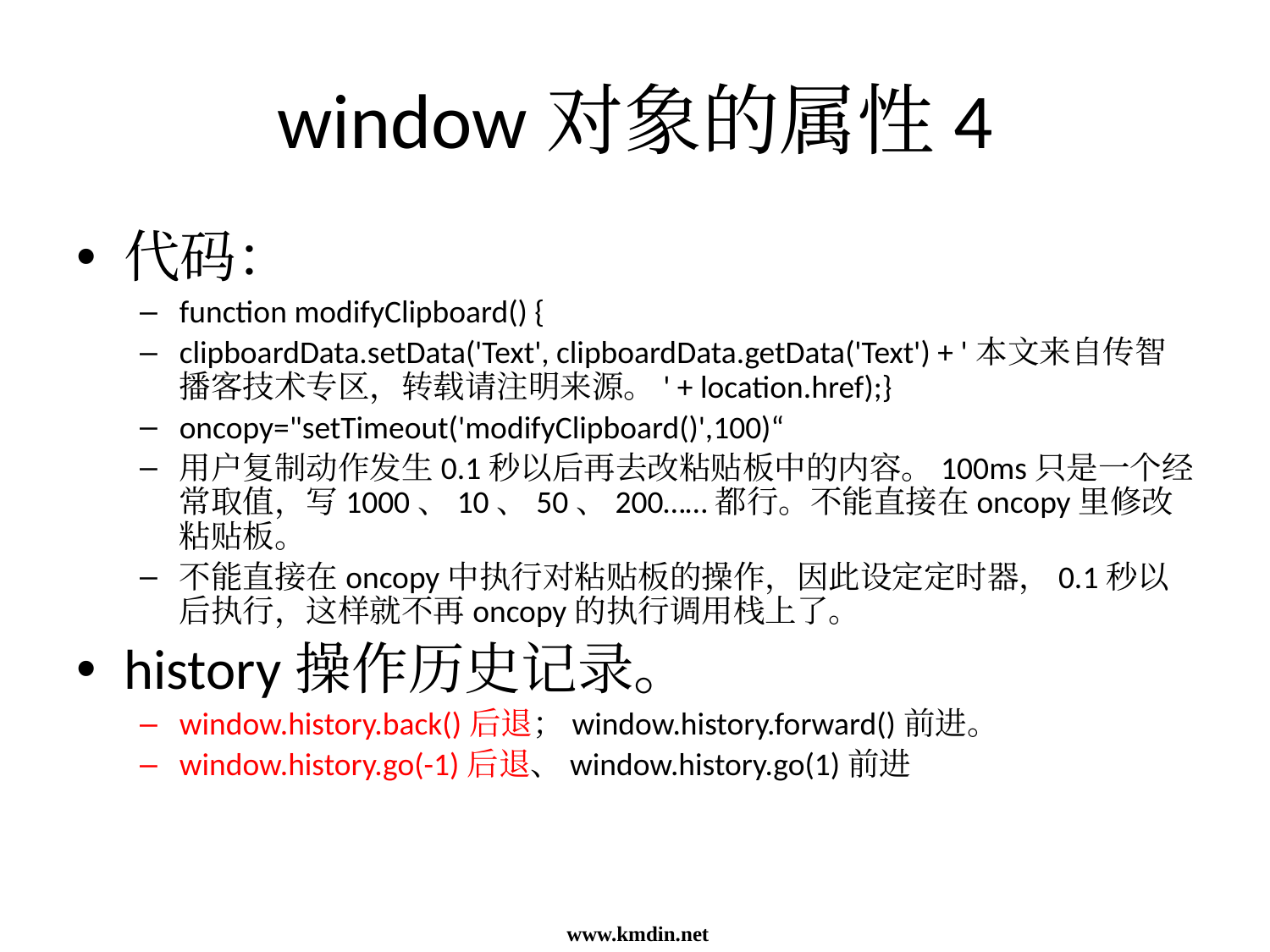

window对象的属性4
代码：
function modifyClipboard() {
clipboardData.setData('Text', clipboardData.getData('Text') + '本文来自传智播客技术专区，转载请注明来源。' + location.href);}
oncopy="setTimeout('modifyClipboard()',100)“
用户复制动作发生0.1秒以后再去改粘贴板中的内容。100ms只是一个经常取值，写1000、10、50、200……都行。不能直接在oncopy里修改粘贴板。
不能直接在oncopy中执行对粘贴板的操作，因此设定定时器，0.1秒以后执行，这样就不再oncopy的执行调用栈上了。
history操作历史记录。
window.history.back()后退；window.history.forward()前进。
window.history.go(-1)后退、window.history.go(1)前进